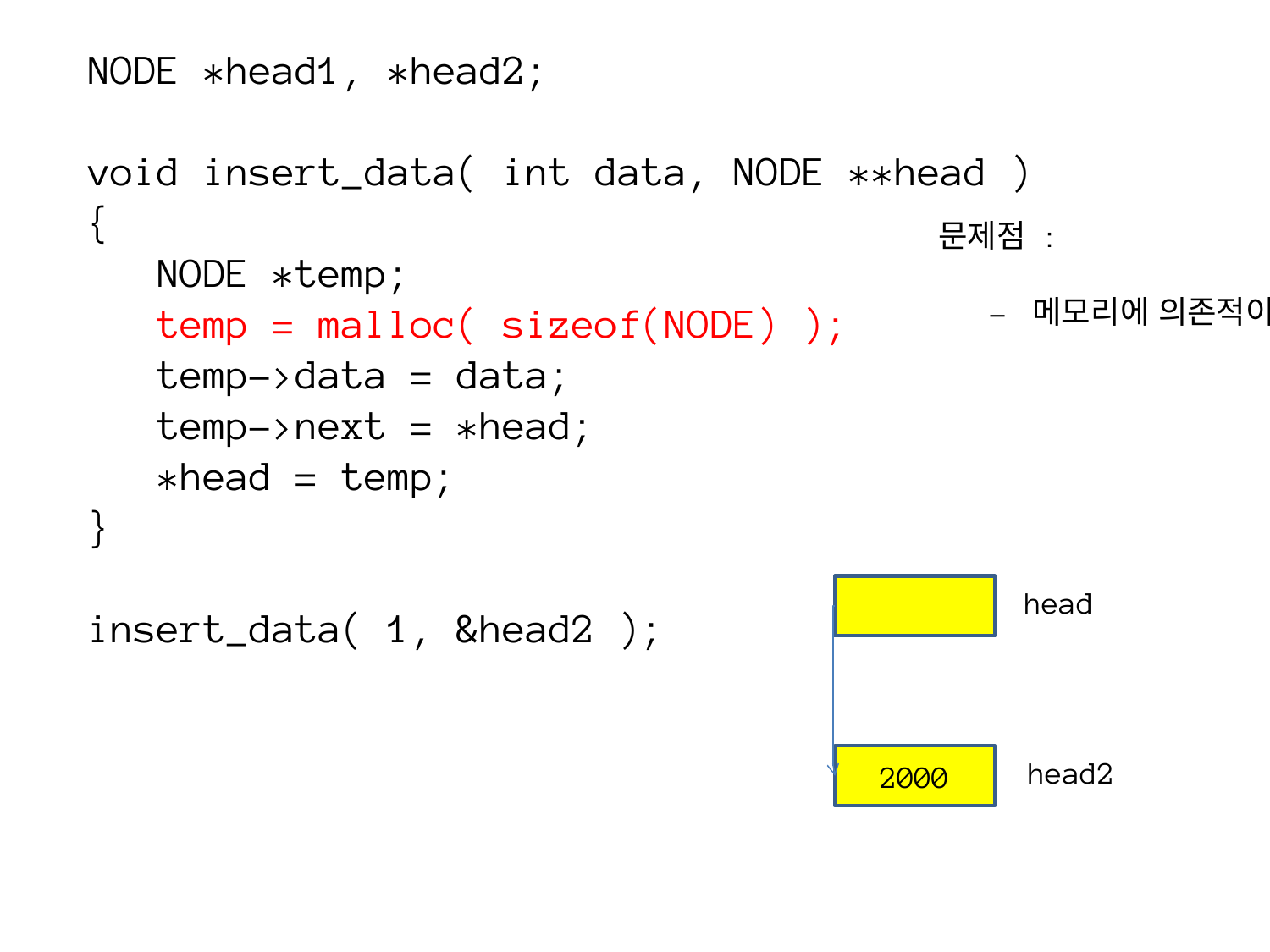

NODE *head1, *head2;

void insert_data( int data, NODE **head )
{
   NODE *temp;
   temp = malloc( sizeof(NODE) );
   temp->data = data;
   temp->next = *head;
   *head = temp;
}

insert_data( 1, &head2 );
문제점 :

   - 메모리에 의존적이다.

head
2000
head2